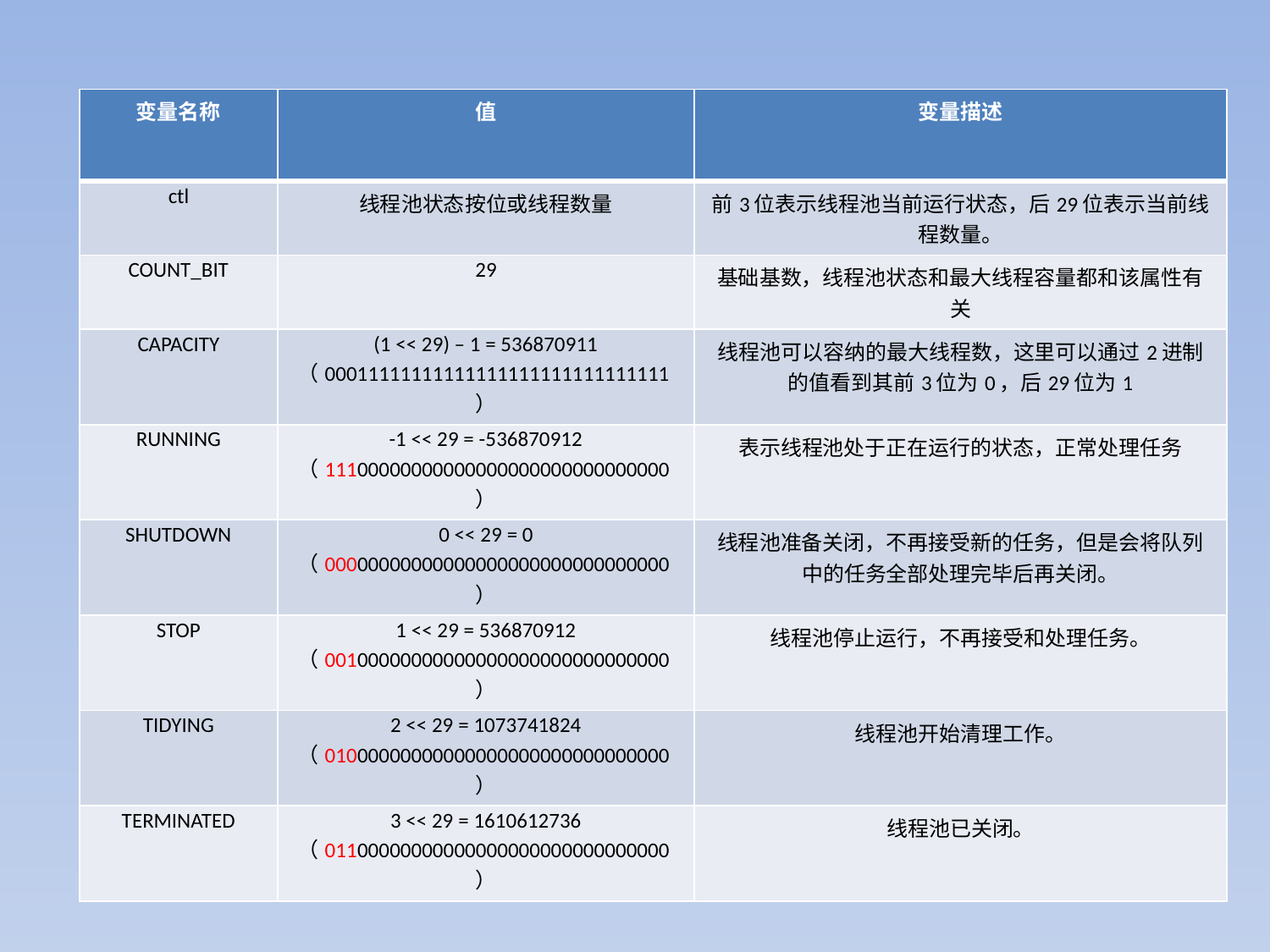

| 变量名称 | 值 | 变量描述 |
| --- | --- | --- |
| ctl | 线程池状态按位或线程数量 | 前3位表示线程池当前运行状态，后29位表示当前线程数量。 |
| COUNT\_BIT | 29 | 基础基数，线程池状态和最大线程容量都和该属性有关 |
| CAPACITY | (1 << 29) – 1 = 536870911 （00011111111111111111111111111111） | 线程池可以容纳的最大线程数，这里可以通过2进制的值看到其前3位为0，后29位为1 |
| RUNNING | -1 << 29 = -536870912 （11100000000000000000000000000000） | 表示线程池处于正在运行的状态，正常处理任务 |
| SHUTDOWN | 0 << 29 = 0 （00000000000000000000000000000000） | 线程池准备关闭，不再接受新的任务，但是会将队列中的任务全部处理完毕后再关闭。 |
| STOP | 1 << 29 = 536870912 （00100000000000000000000000000000） | 线程池停止运行，不再接受和处理任务。 |
| TIDYING | 2 << 29 = 1073741824 （01000000000000000000000000000000） | 线程池开始清理工作。 |
| TERMINATED | 3 << 29 = 1610612736 （01100000000000000000000000000000） | 线程池已关闭。 |